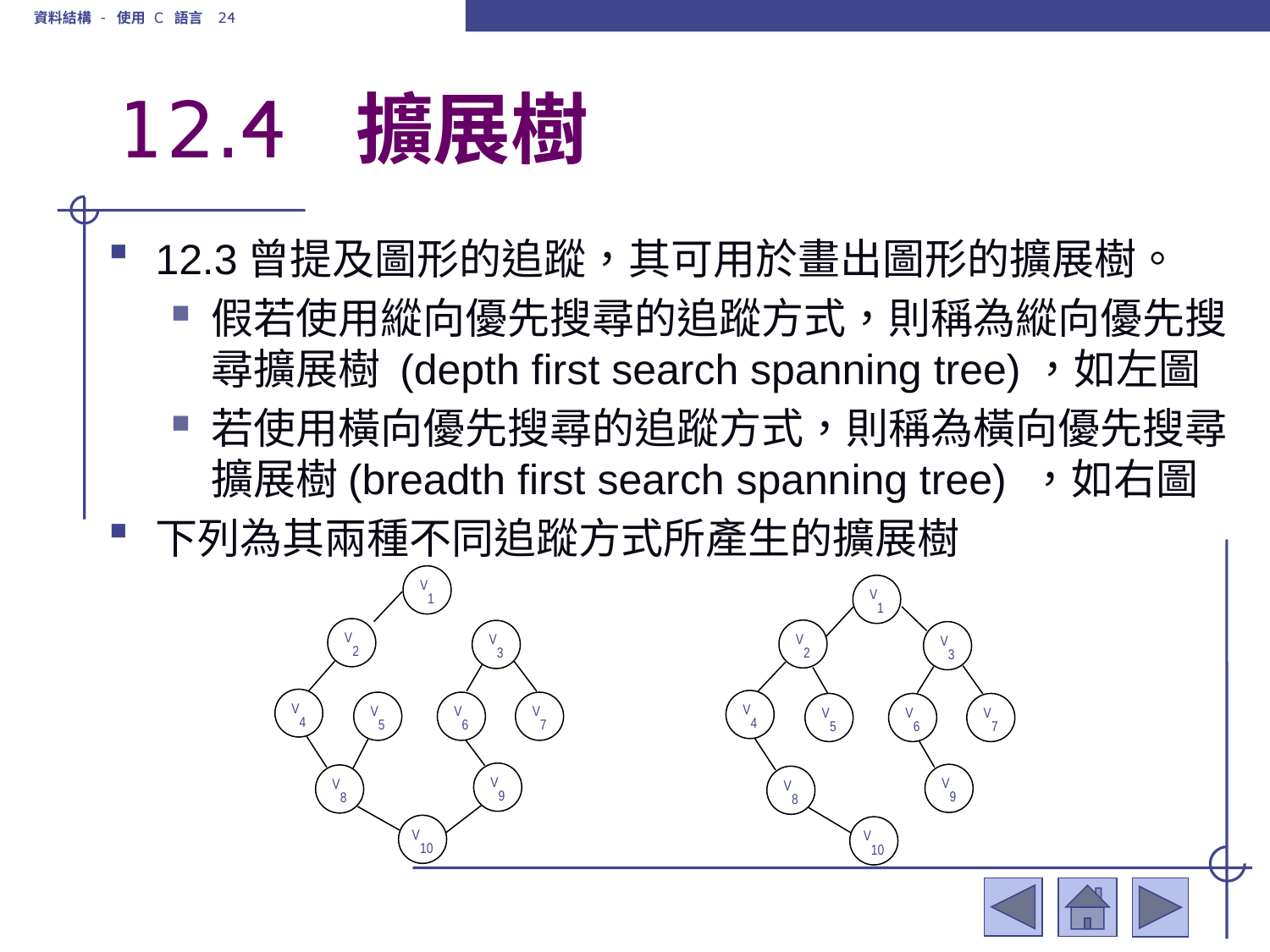

資料結構 - 使用 C 語言   24
# 12.4  擴展樹
12.3曾提及圖形的追蹤，其可用於畫出圖形的擴展樹。
假若使用縱向優先搜尋的追蹤方式，則稱為縱向優先搜尋擴展樹 (depth first search spanning tree)，如左圖
若使用橫向優先搜尋的追蹤方式，則稱為橫向優先搜尋擴展樹(breadth first search spanning tree) ，如右圖
下列為其兩種不同追蹤方式所產生的擴展樹

V1
V1

V2
V2
V3
V3

V4
V4
V5
V6
V7
V5
V6
V7

V9
V9
V8
V8

V10
V10